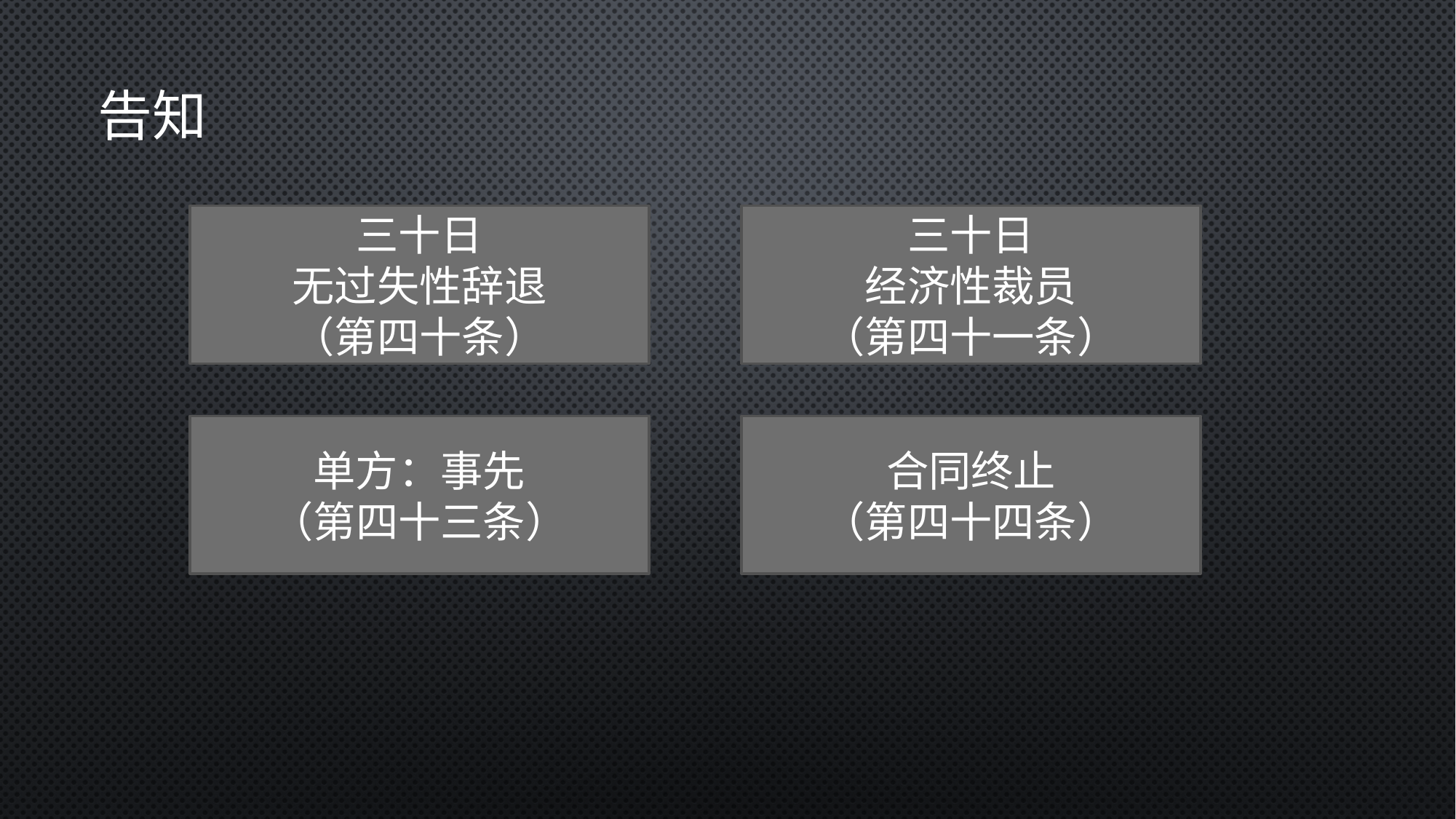

告知
三十日
无过失性辞退
（第四十条）
三十日
经济性裁员
（第四十一条）
合同终止
（第四十四条）
单方：事先
（第四十三条）